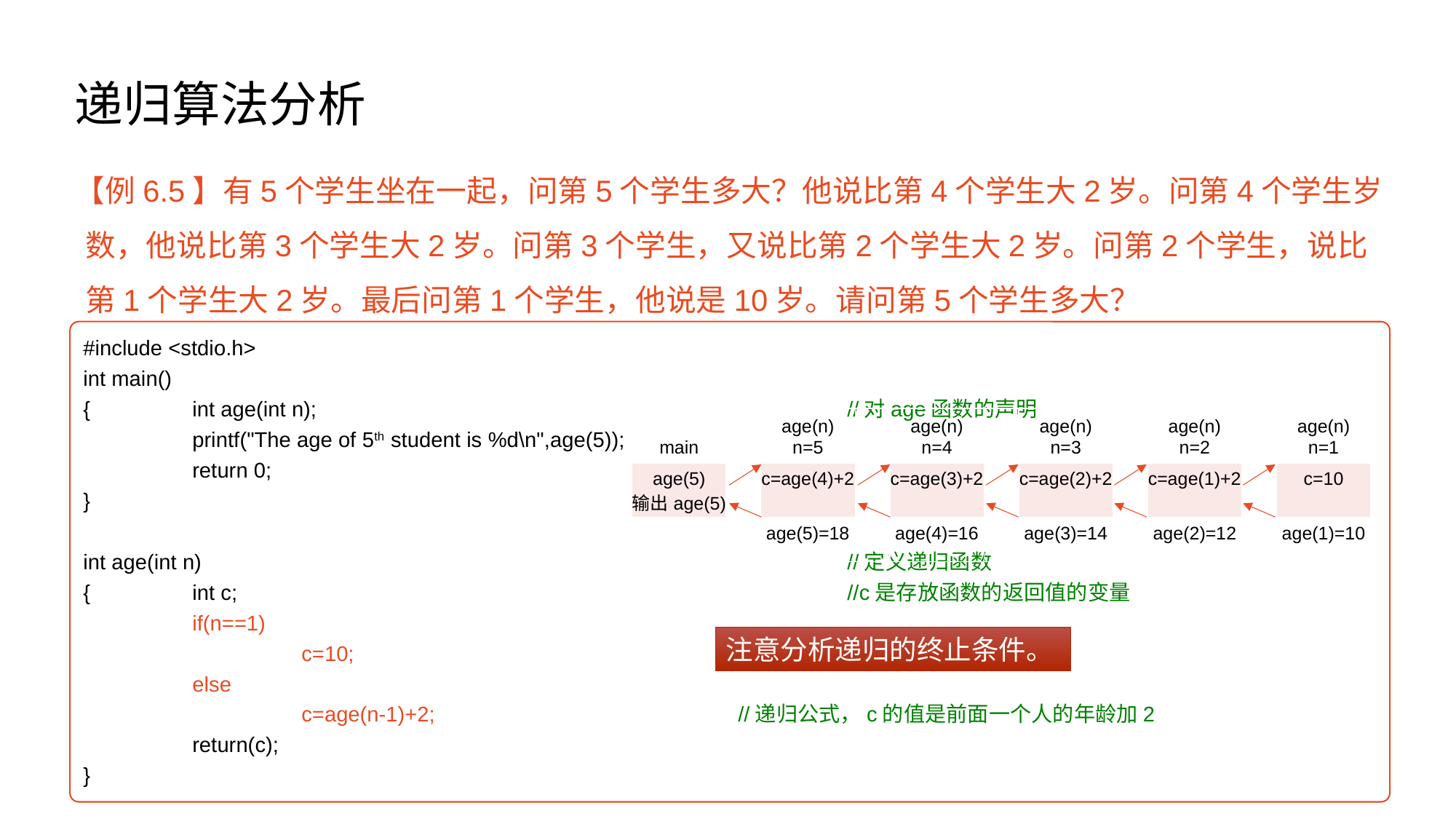

# 递归算法分析
【例6.5】有5个学生坐在一起，问第5个学生多大？他说比第4个学生大2岁。问第4个学生岁数，他说比第3个学生大2岁。问第3个学生，又说比第2个学生大2岁。问第2个学生，说比第1个学生大2岁。最后问第1个学生，他说是10岁。请问第5个学生多大？

#include <stdio.h>
int main()
{	int age(int n);					//对age函数的声明
	printf("The age of 5th student is %d\n",age(5));
	return 0;
}

int age(int n) 						//定义递归函数
{	int c; 						//c是存放函数的返回值的变量
	if(n==1)
		c=10;					//递归结束条件
	else
		c=age(n-1)+2;			//递归公式，c的值是前面一个人的年龄加2
	return(c);
}
| main |  | age(n) n=5 |  | age(n) n=4 |  | age(n) n=3 |  | age(n) n=2 |  | age(n) n=1 |
| --- | --- | --- | --- | --- | --- | --- | --- | --- | --- | --- |
| age(5) 输出age(5) |  | c=age(4)+2 |  | c=age(3)+2 |  | c=age(2)+2 |  | c=age(1)+2 |  | c=10 |
|  |  | age(5)=18 |  | age(4)=16 |  | age(3)=14 |  | age(2)=12 |  | age(1)=10 |
注意分析递归的终止条件。